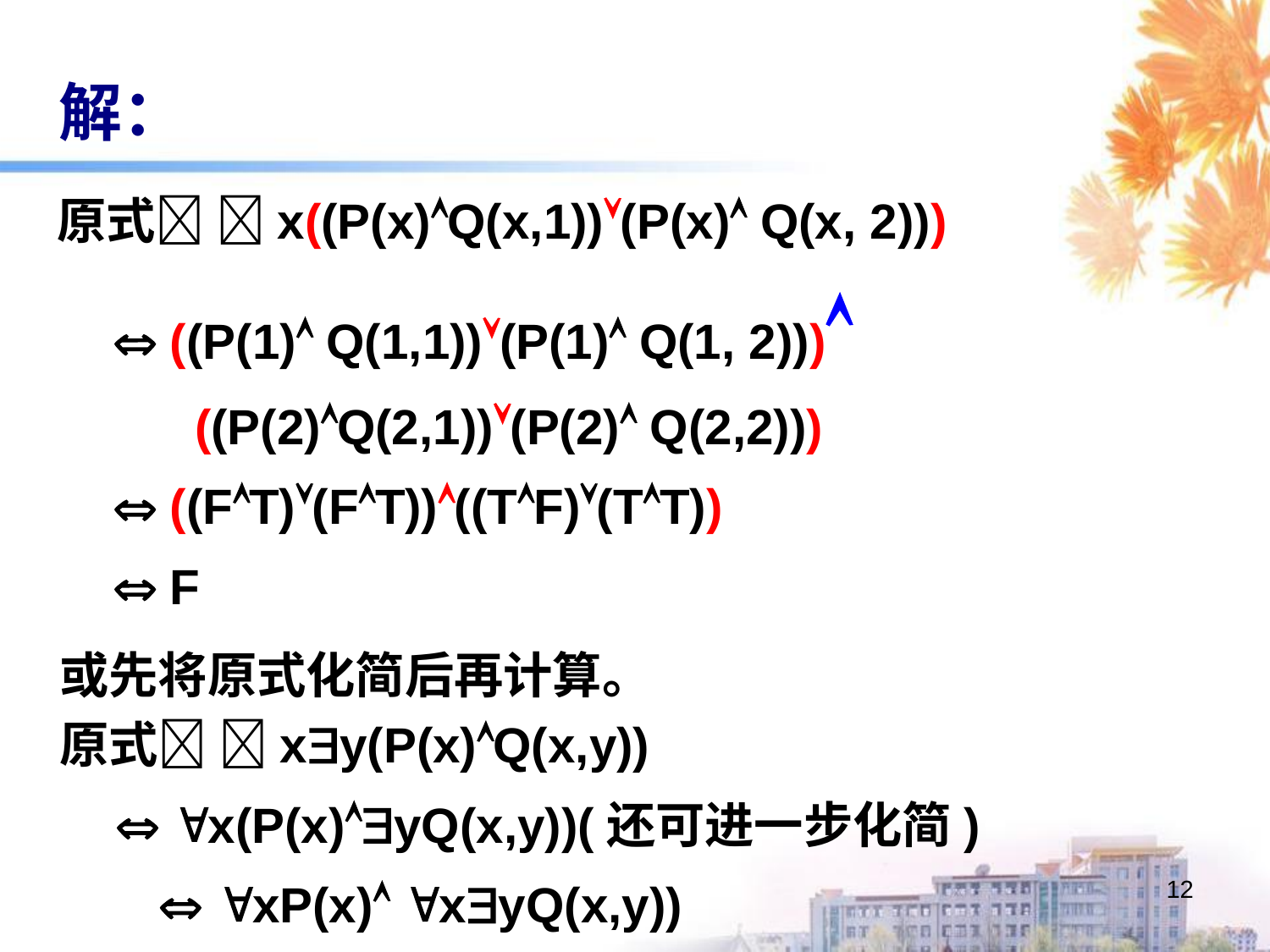

解：
原式⇔ ∀x((P(x)∧Q(x,1))∨(P(x)∧ Q(x, 2)))
    ⇔ ((P(1)∧ Q(1,1))∨(P(1)∧ Q(1, 2)))∧
          ((P(2)∧Q(2,1))∨(P(2)∧ Q(2,2)))
    ⇔ ((F∧T)∨(F∧T))∧((T∧F)∨(T∧T))
    ⇔ F

或先将原式化简后再计算。
原式⇔ ∀x∃y(P(x)∧Q(x,y))
    ⇔ ∀x(P(x)∧∃yQ(x,y))(还可进一步化简)
        ⇔ ∀xP(x)∧ ∀x∃yQ(x,y))
12